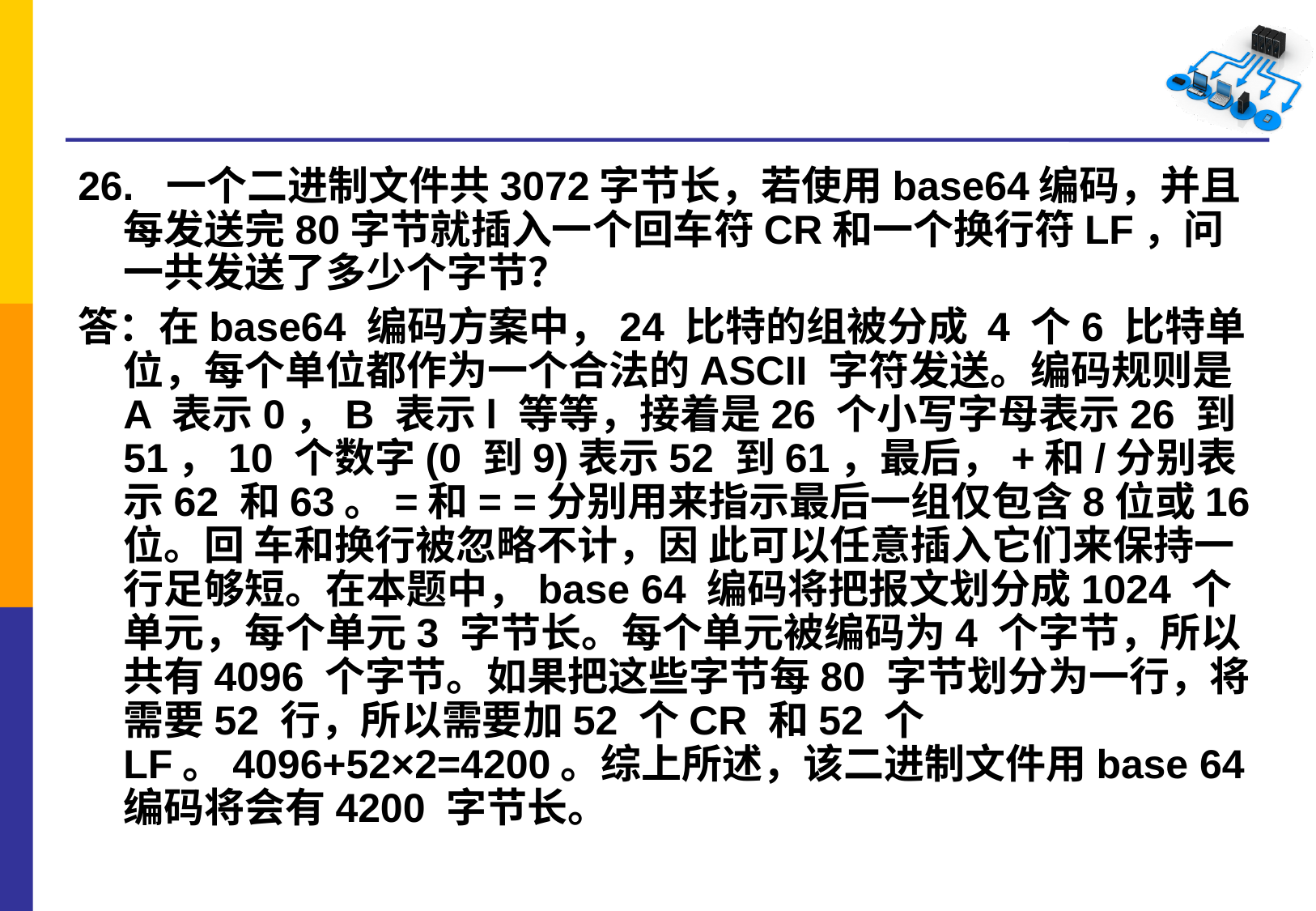

26.  一个二进制文件共3072字节长，若使用base64编码，并且每发送完80字节就插入一个回车符CR和一个换行符LF，问一共发送了多少个字节？
答：在base64 编码方案中，24 比特的组被分成 4 个6 比特单位，每个单位都作为一个合法的ASCII 字符发送。编码规则是A 表示0，B 表示l 等等，接着是26 个小写字母表示26 到51，10 个数字(0 到9)表示52 到61，最后，+和/分别表示62 和63。=和= =分别用来指示最后一组仅包含8位或16位。回 车和换行被忽略不计，因 此可以任意插入它们来保持一行足够短。在本题中，base 64 编码将把报文划分成1024 个单元，每个单元3 字节长。每个单元被编码为4 个字节，所以共有4096 个字节。如果把这些字节每80 字节划分为一行，将需要52 行，所以需要加52 个CR 和52 个LF。4096+52×2=4200。综上所述，该二进制文件用base 64 编码将会有4200 字节长。